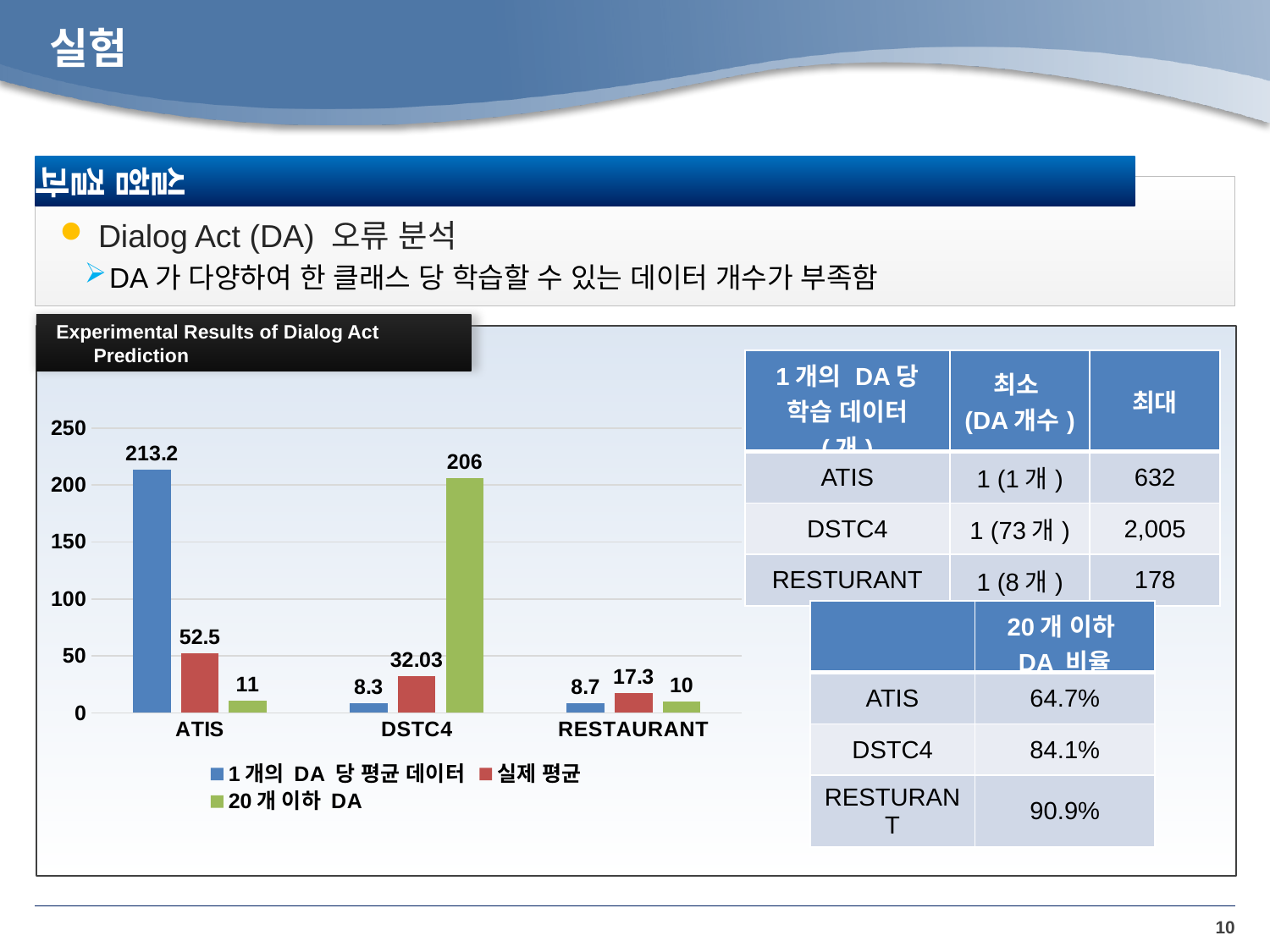

실험 결과
# 실험
 Dialog Act (DA) 오류 분석
DA가 다양하여 한 클래스 당 학습할 수 있는 데이터 개수가 부족함

Experimental Results of Dialog Act Prediction
| 1개의 DA당 학습 데이터 (개) | 최소 (DA개수) | 최대 |
| --- | --- | --- |
| ATIS | 1 (1개) | 632 |
| DSTC4 | 1 (73개) | 2,005 |
| RESTURANT | 1 (8개) | 178 |

### Chart

| Category | 1개의 DA 당 평균 데이터 | 실제 평균 | 20개 이하 DA |
|---|---|---|---|
| ATIS | 213.2 | 52.5 | 11.0 |
| DSTC4 | 8.3 | 32.03 | 206.0 |
| RESTAURANT | 8.7 | 17.3 | 10.0 |
|  | 20개 이하 DA 비율 |
| --- | --- |
| ATIS | 64.7% |
| DSTC4 | 84.1% |
| RESTURANT | 90.9% |